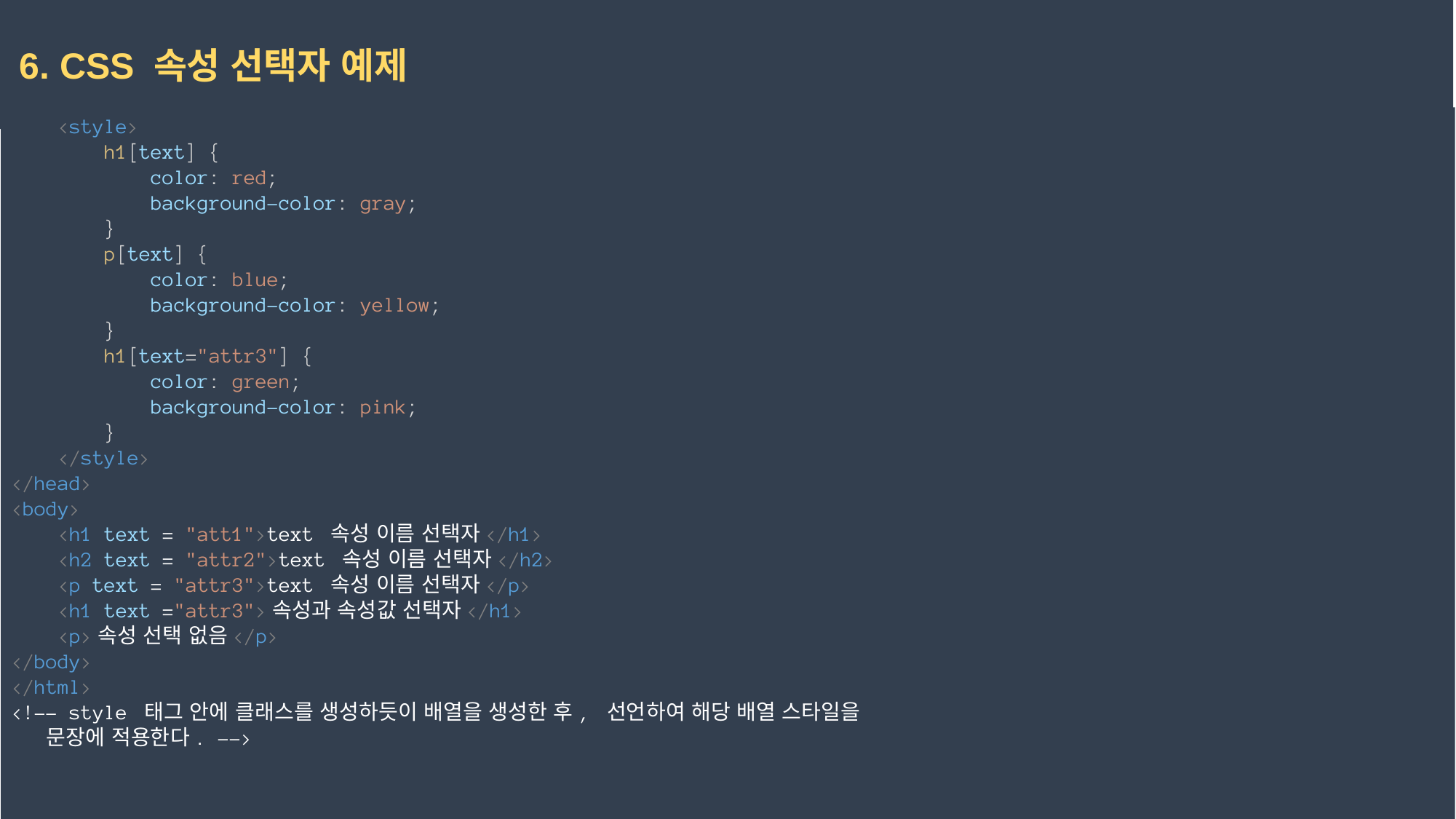

6. CSS 속성 선택자 예제
    <style>
        h1[text] {
            color: red;
            background-color: gray;
        }
        p[text] {
            color: blue;
            background-color: yellow;
        }
        h1[text="attr3"] {
            color: green;
            background-color: pink;
        }
    </style>
</head>
<body>
    <h1 text = "att1">text 속성 이름 선택자</h1>
    <h2 text = "attr2">text 속성 이름 선택자</h2>
    <p text = "attr3">text 속성 이름 선택자</p>
    <h1 text ="attr3">속성과 속성값 선택자</h1>
    <p>속성 선택 없음</p>
</body>
</html>
<!-- style 태그 안에 클래스를 생성하듯이 배열을 생성한 후, 선언하여 해당 배열 스타일을
     문장에 적용한다. -->

2023-02-15
권민지